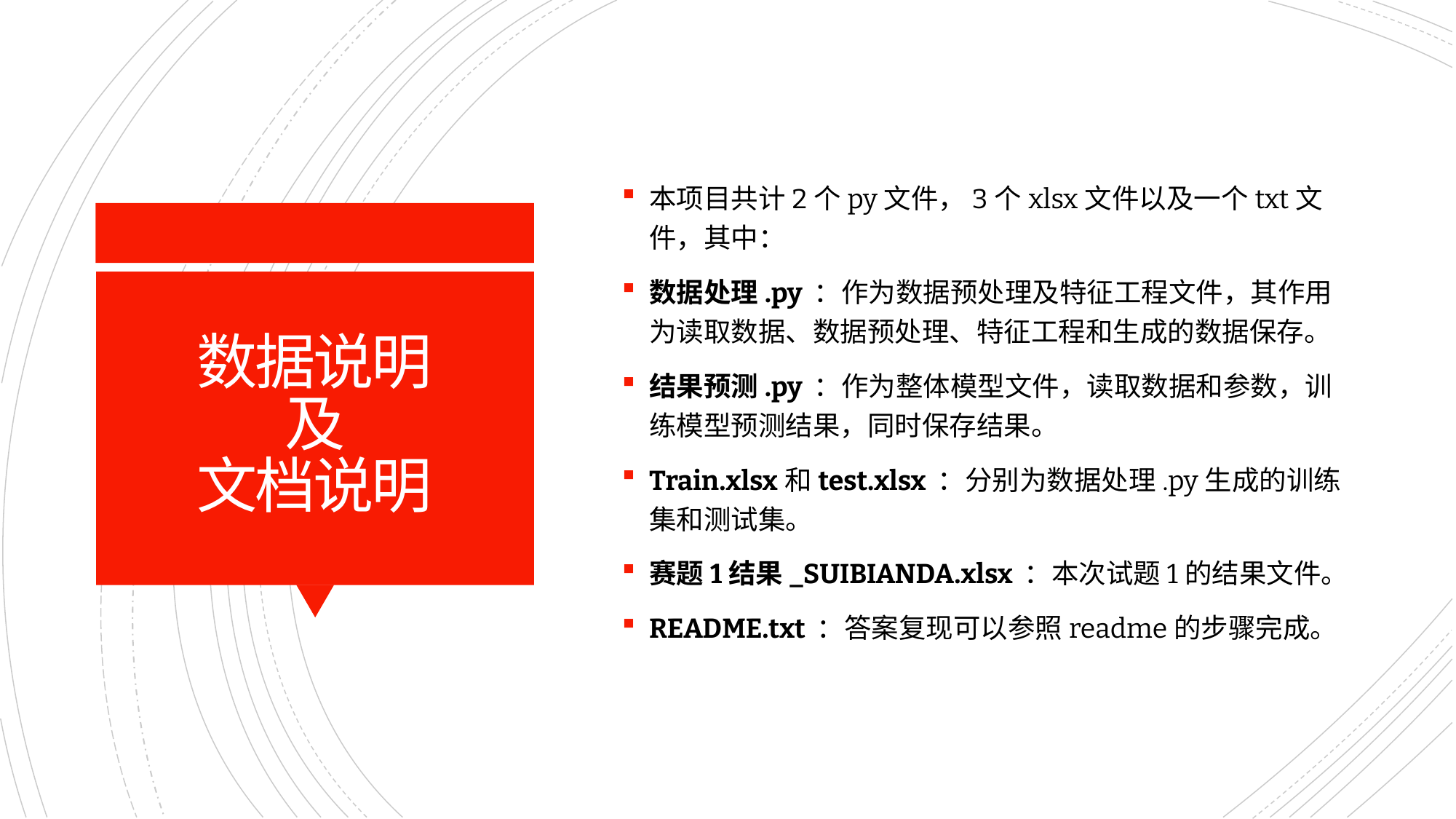

本项目共计2个py文件，3个xlsx文件以及一个txt文件，其中：
数据处理.py ：作为数据预处理及特征工程文件，其作用为读取数据、数据预处理、特征工程和生成的数据保存。
结果预测.py ：作为整体模型文件，读取数据和参数，训练模型预测结果，同时保存结果。
Train.xlsx和test.xlsx ：分别为数据处理.py生成的训练集和测试集。
赛题1结果_SUIBIANDA.xlsx ：本次试题1的结果文件。
README.txt ：答案复现可以参照readme的步骤完成。
# 数据说明 及 文档说明